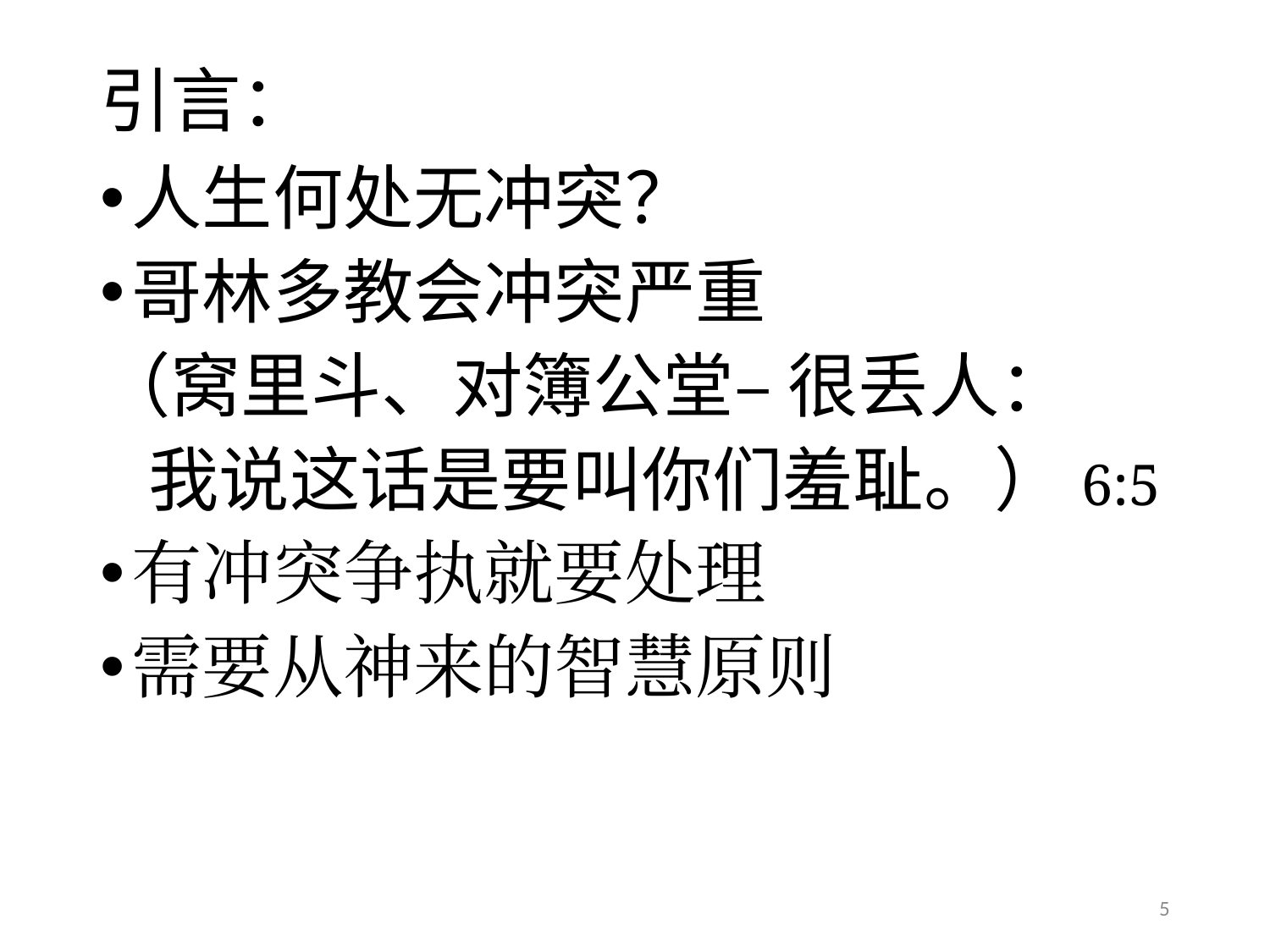

# 引言：
人生何处无冲突？
哥林多教会冲突严重
（窝里斗、对簿公堂– 很丢人：
  我说这话是要叫你们羞耻。）6:5
有冲突争执就要处理
需要从神来的智慧原则
5